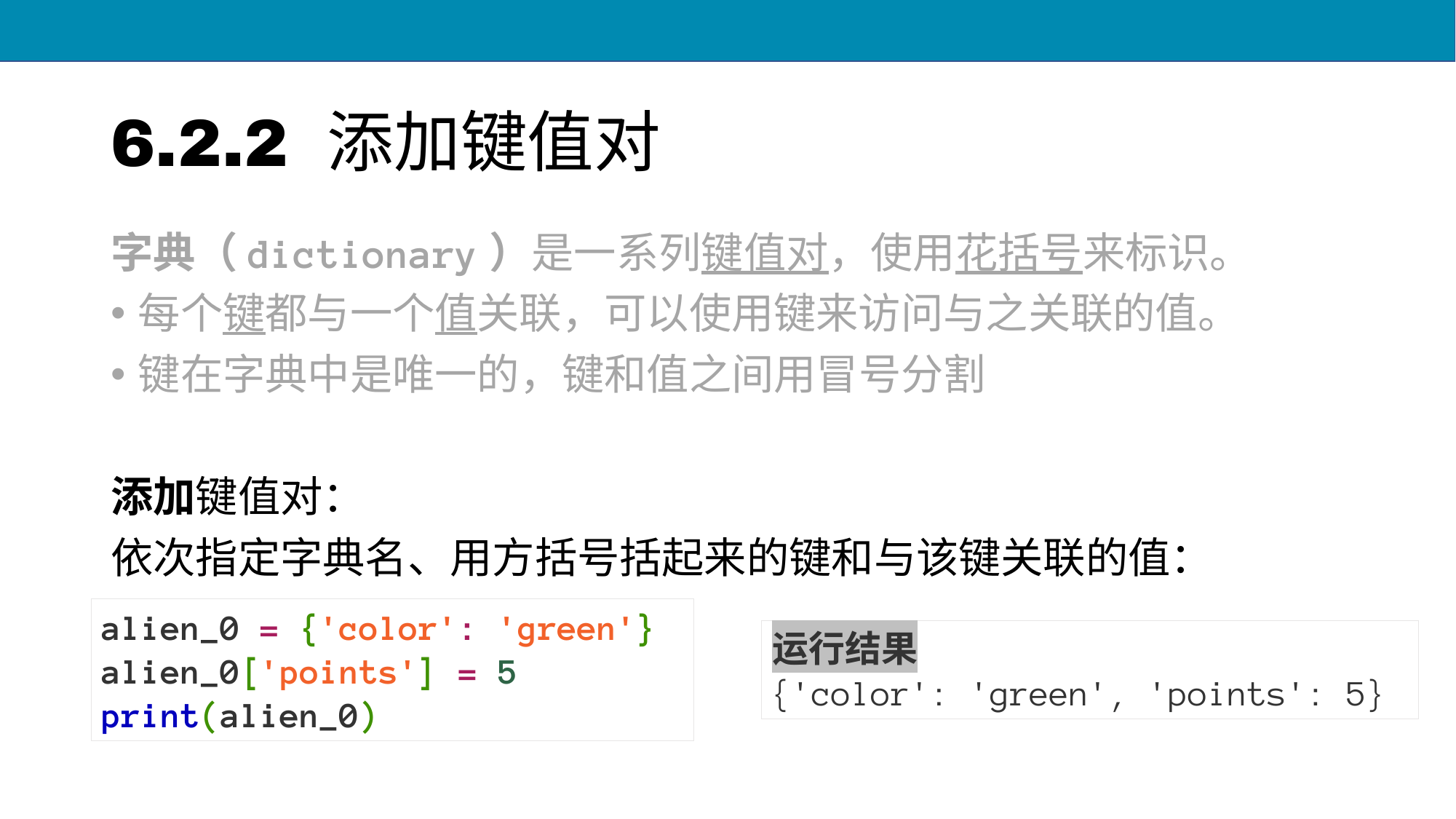

# 6.2.2 添加键值对
字典（dictionary）是一系列键值对，使用花括号来标识。
每个键都与一个值关联，可以使用键来访问与之关联的值。
键在字典中是唯一的，键和值之间用冒号分割

添加键值对：
依次指定字典名、用方括号括起来的键和与该键关联的值：
alien_0 = {'color': 'green'}
alien_0['points'] = 5
print(alien_0)
运行结果
{'color': 'green', 'points': 5}